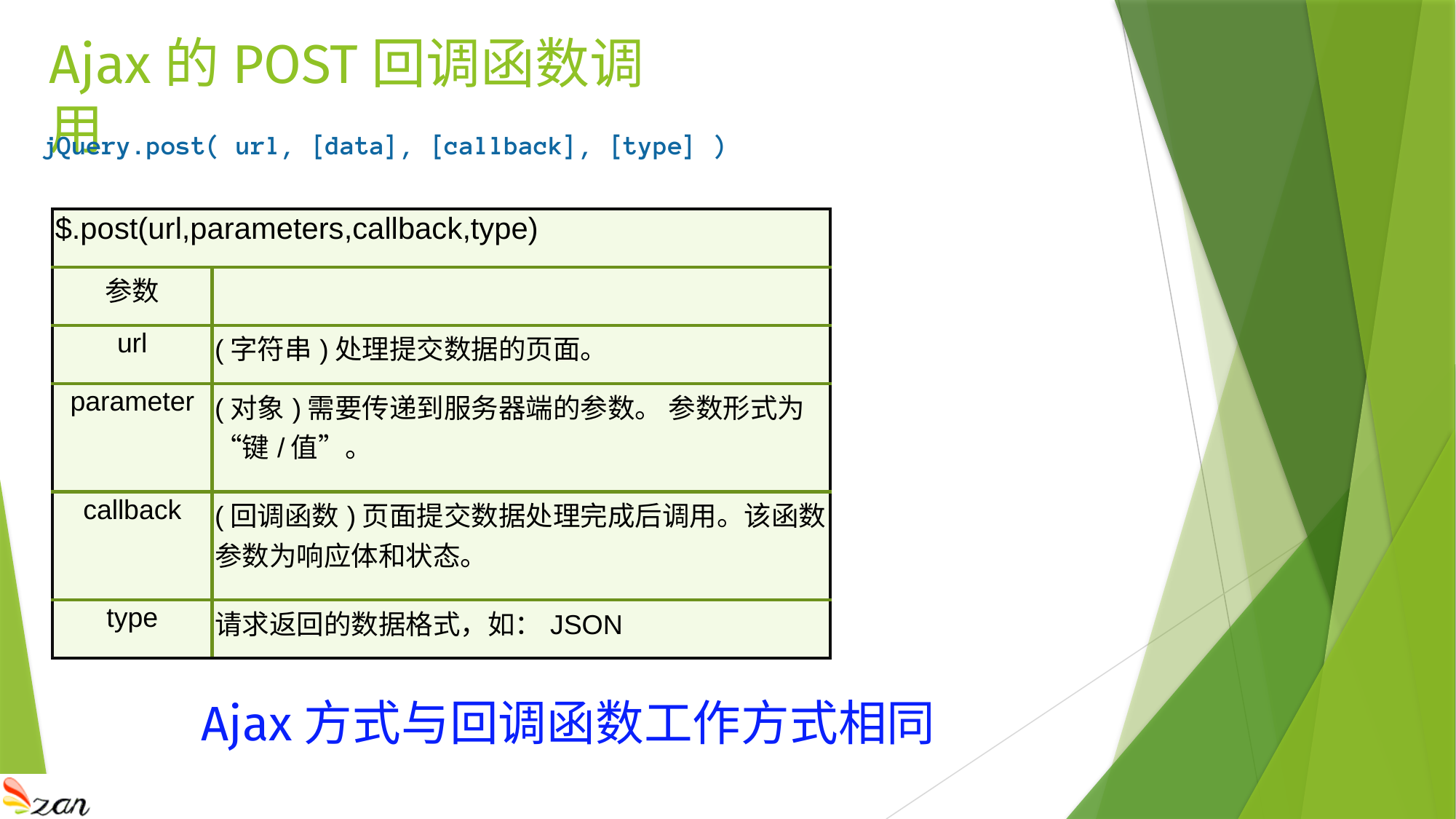

# Ajax的POST回调函数调用
jQuery.post( url, [data], [callback], [type] )
| $.post(url,parameters,callback,type) |  |
| --- | --- |
| 参数 |  |
| url | (字符串)处理提交数据的页面。 |
| parameter | (对象)需要传递到服务器端的参数。 参数形式为“键/值”。 |
| callback | (回调函数)页面提交数据处理完成后调用。该函数参数为响应体和状态。 |
| type | 请求返回的数据格式，如：JSON |
Ajax方式与回调函数工作方式相同